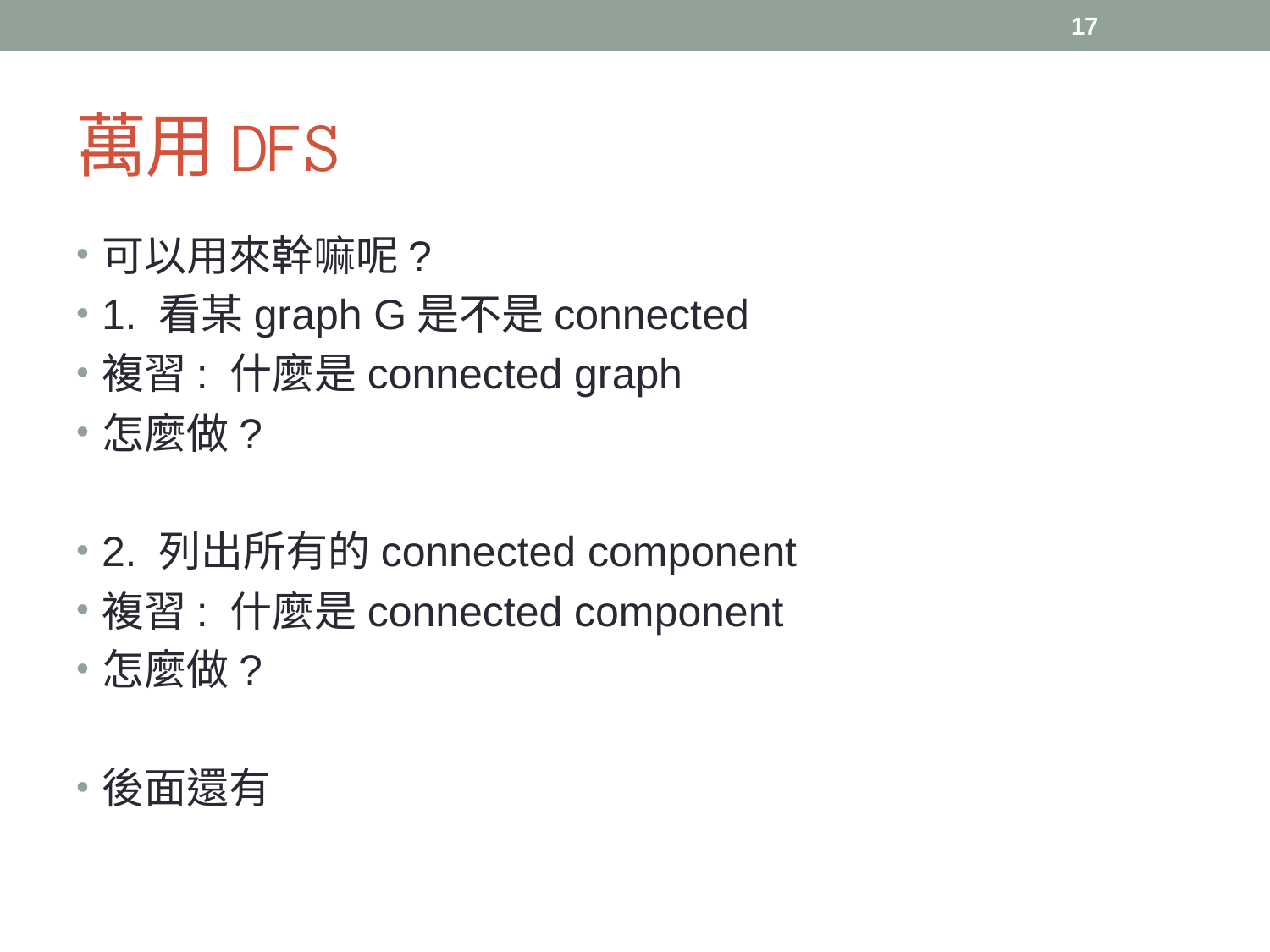

17
# 萬用DFS
可以用來幹嘛呢?
1. 看某graph G是不是connected
複習: 什麼是connected graph
怎麼做?

2. 列出所有的connected component
複習: 什麼是connected component
怎麼做?

後面還有